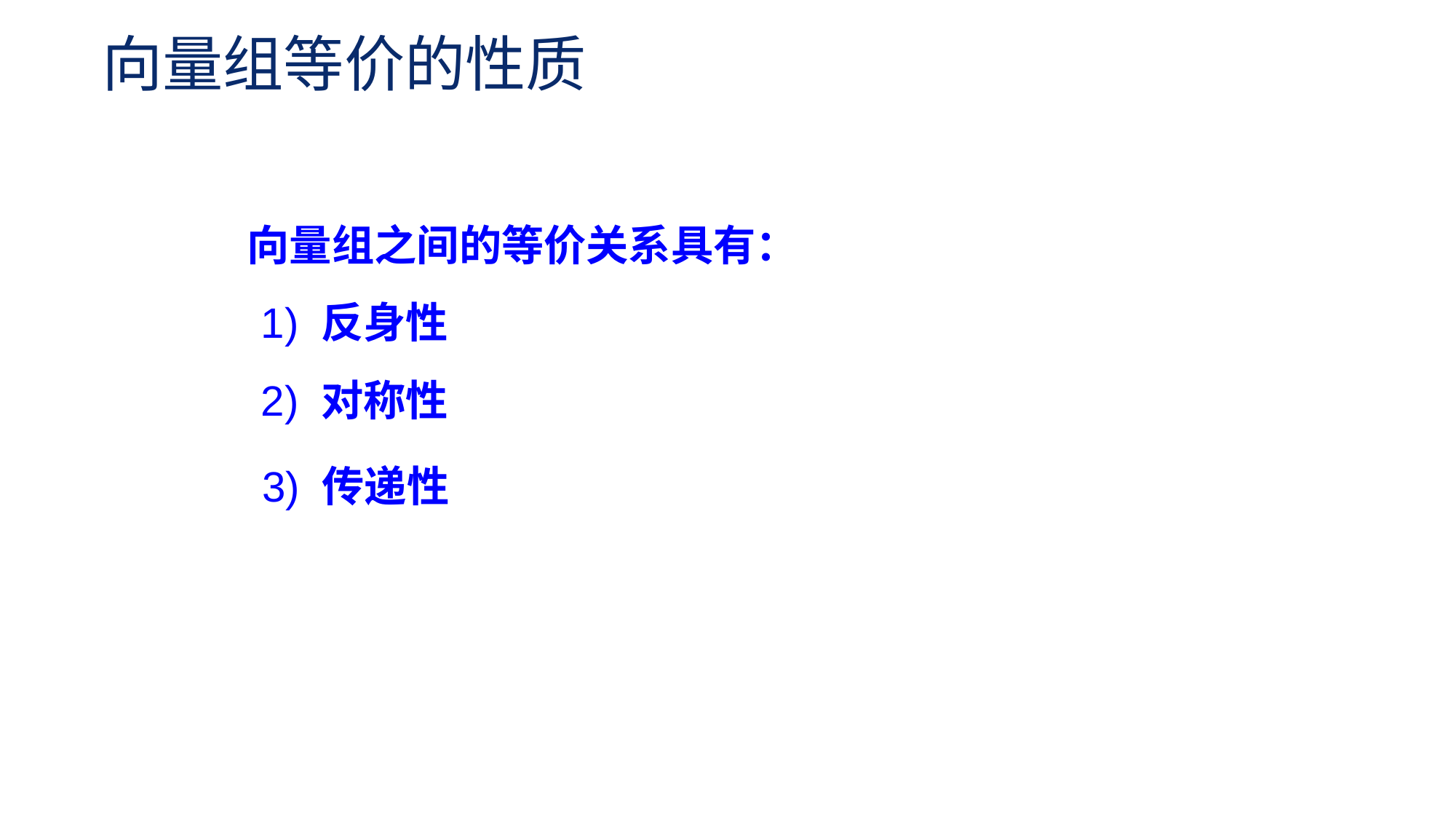

向量组等价的性质
向量组之间的等价关系具有：
1) 反身性
2) 对称性
   3) 传递性